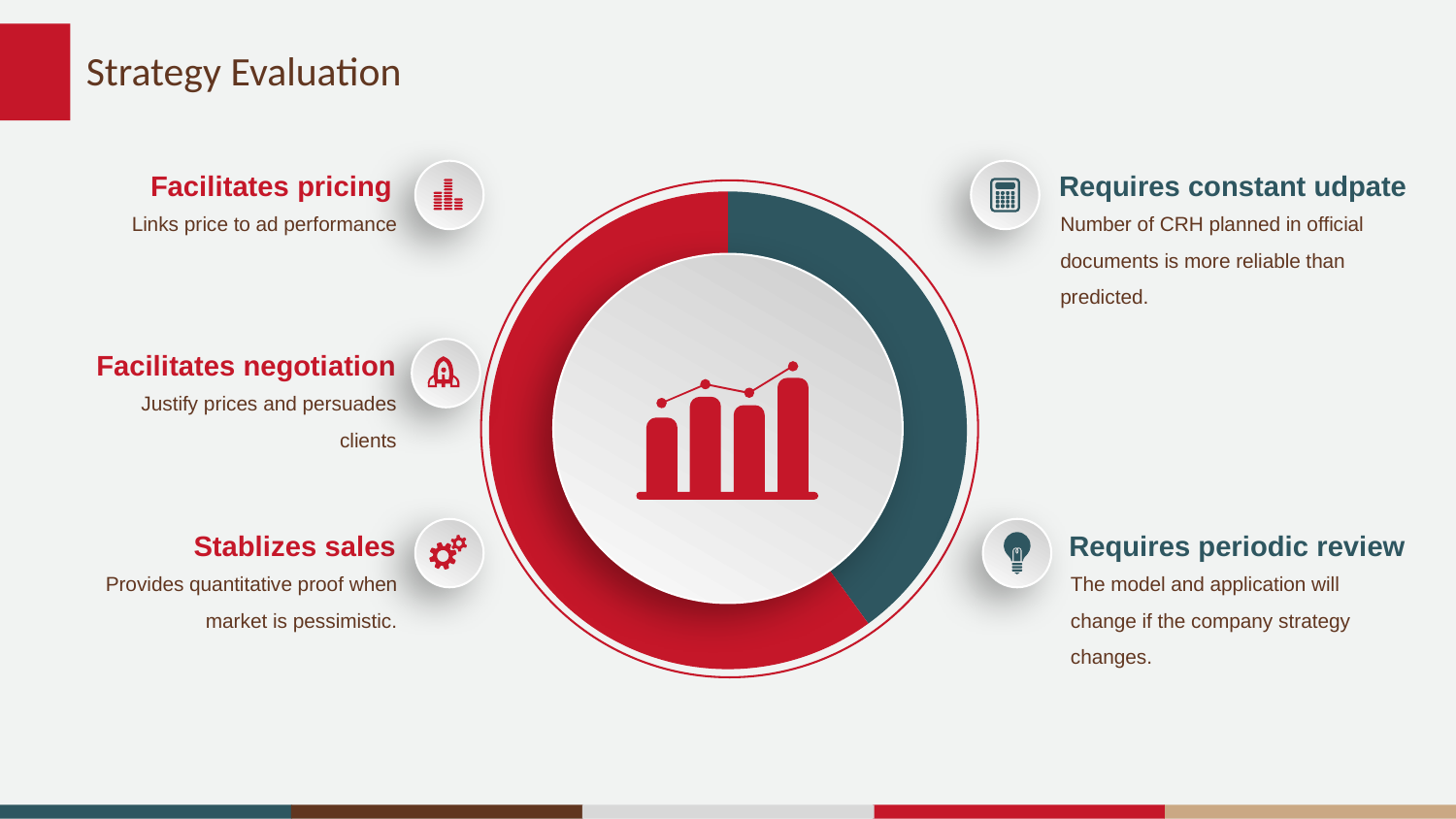

# Strategy Evaluation

Facilitates pricing
Requires constant udpate

### Chart

| Category | 销售额 |
|---|---|
| Risk | 40.0 |
| Benefits | 60.0 |
Links price to ad performance
Number of CRH planned in official documents is more reliable than predicted.

Facilitates negotiation

Justify prices and persuades clients

Stablizes sales
Requires periodic review

Provides quantitative proof when market is pessimistic.
The model and application will change if the company strategy changes.